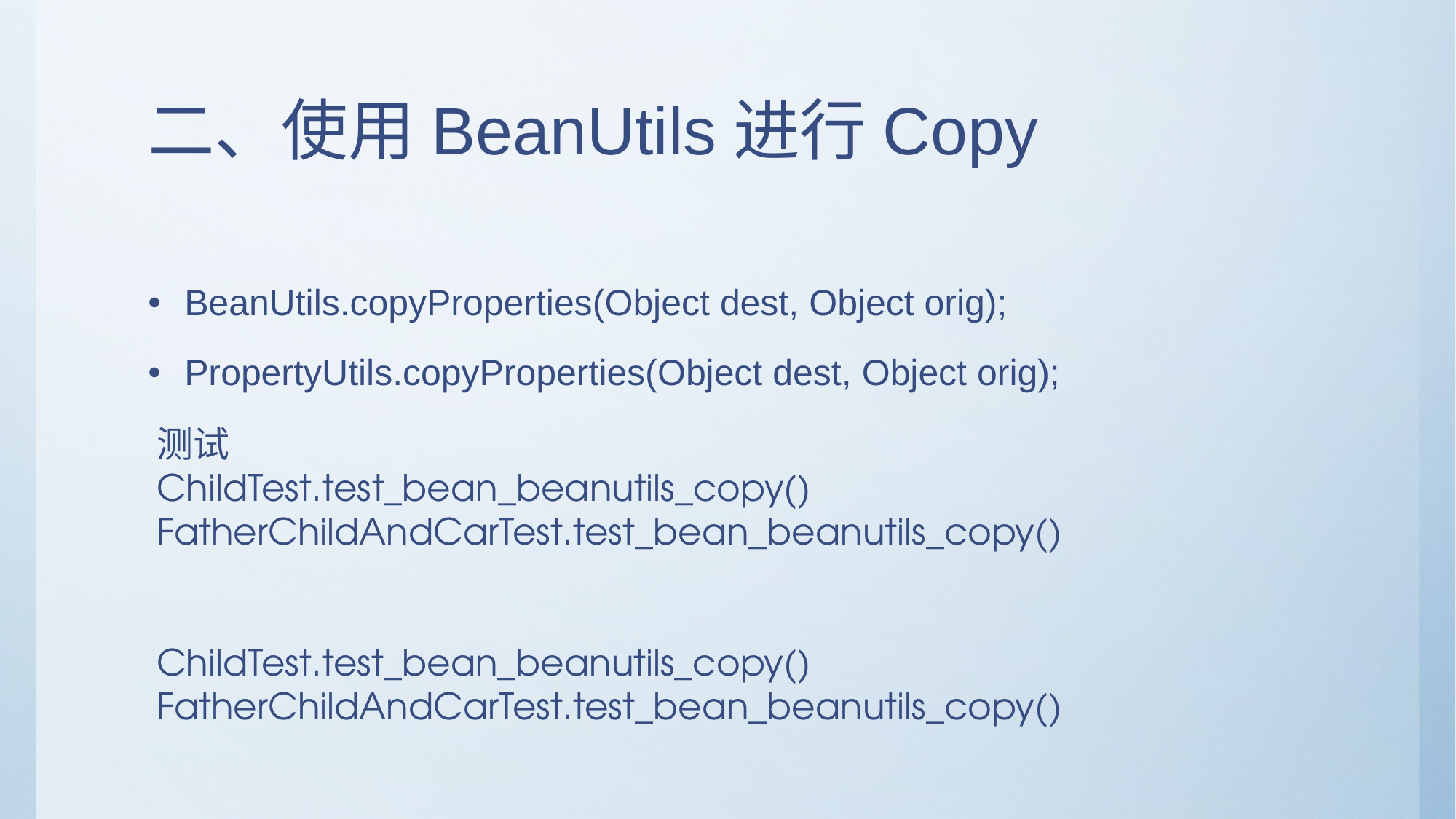

# 二、使用BeanUtils进行Copy

BeanUtils.copyProperties(Object dest, Object orig);
PropertyUtils.copyProperties(Object dest, Object orig);

测试
ChildTest.test_bean_beanutils_copy()
FatherChildAndCarTest.test_bean_beanutils_copy()

ChildTest.test_bean_beanutils_copy()
FatherChildAndCarTest.test_bean_beanutils_copy()